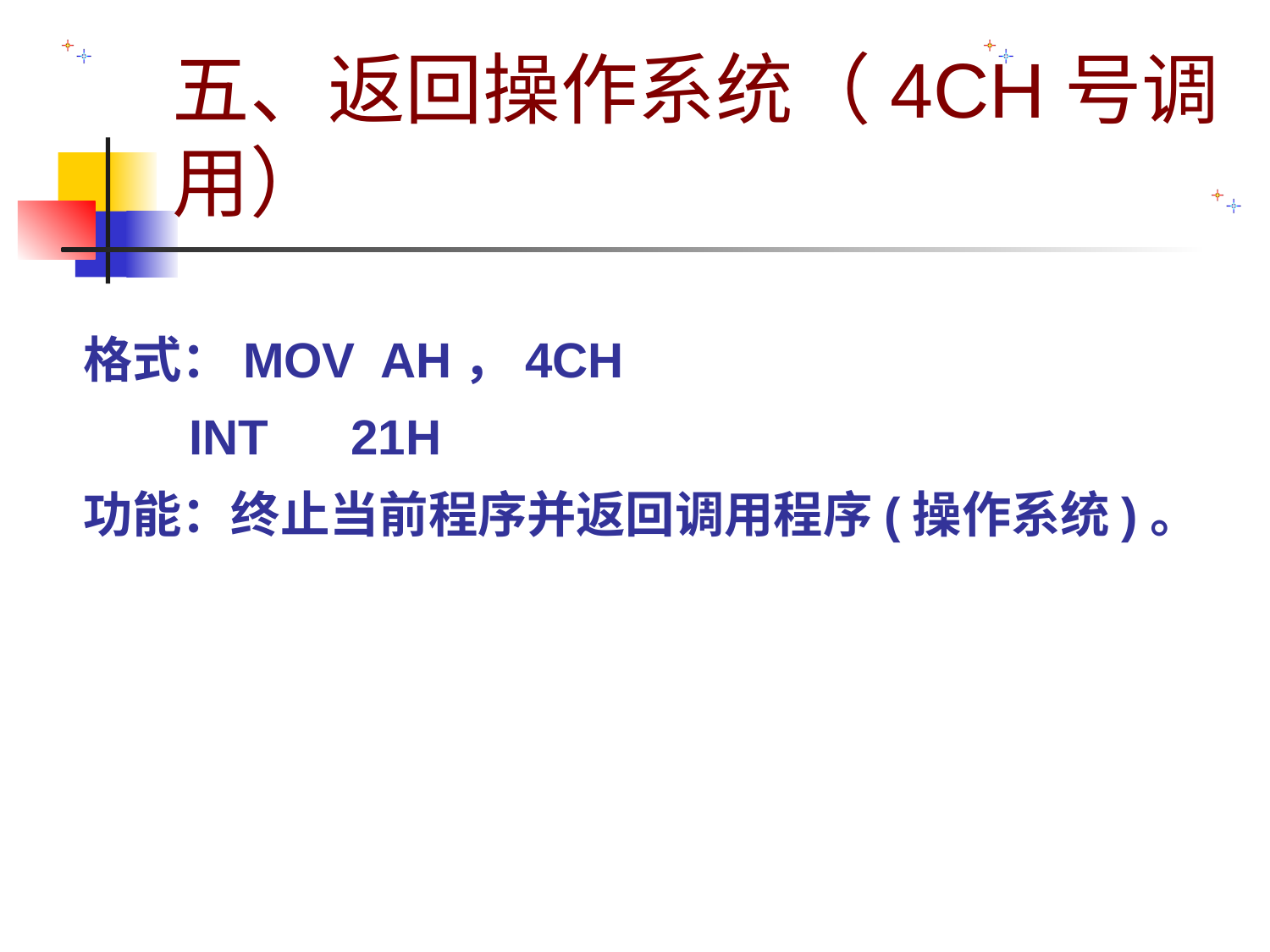

# 五、返回操作系统（4CH号调用）
格式：MOV  AH，4CH
　    INT	 21H
功能：终止当前程序并返回调用程序(操作系统)。
74